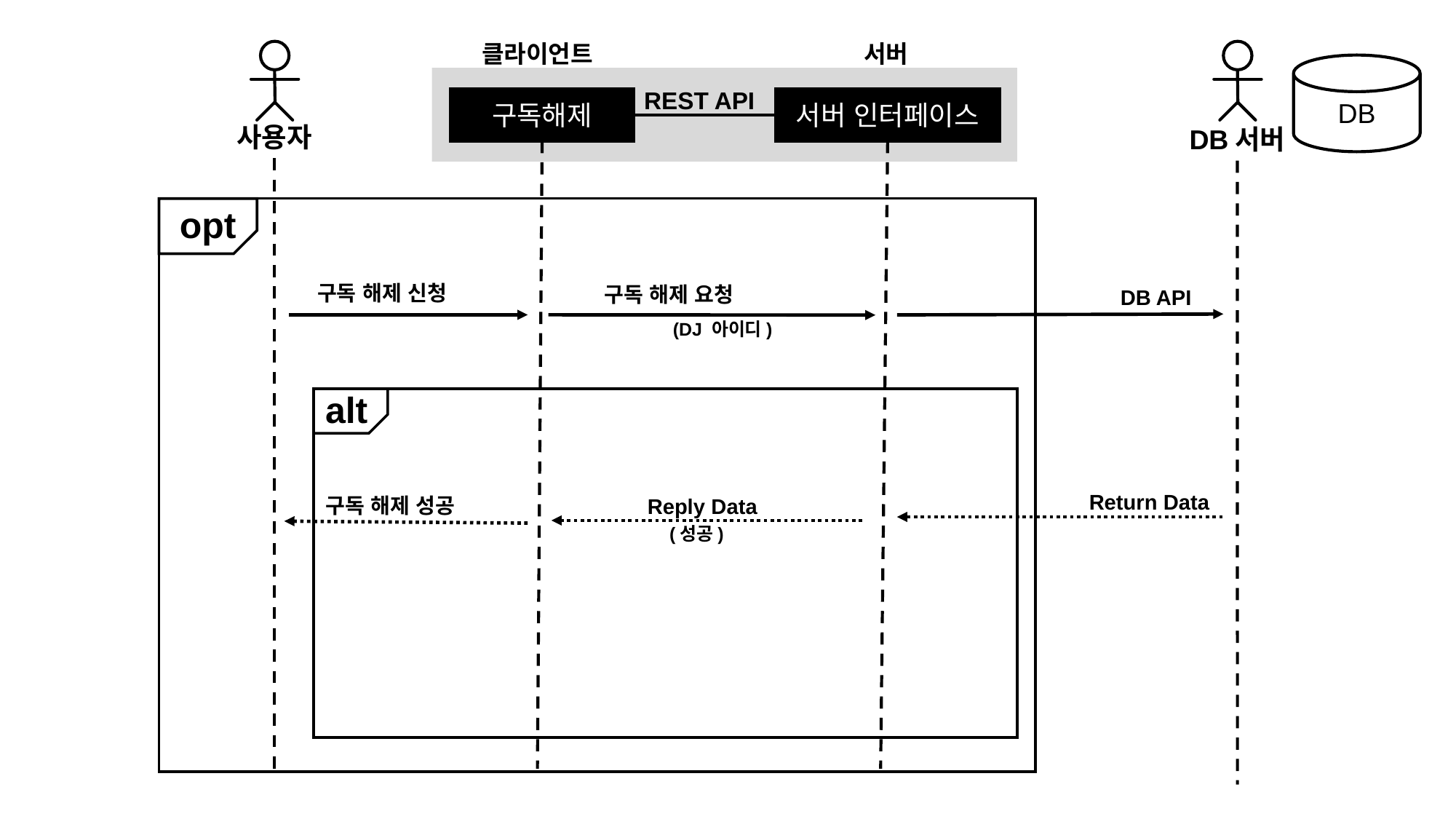

클라이언트
서버

사용자

DB서버
DB

REST API
구독해제
서버 인터페이스
opt

구독 해제 신청
구독 해제 요청
DB API
(DJ 아이디)
alt

Return Data
구독 해제 성공
Reply Data
(성공)